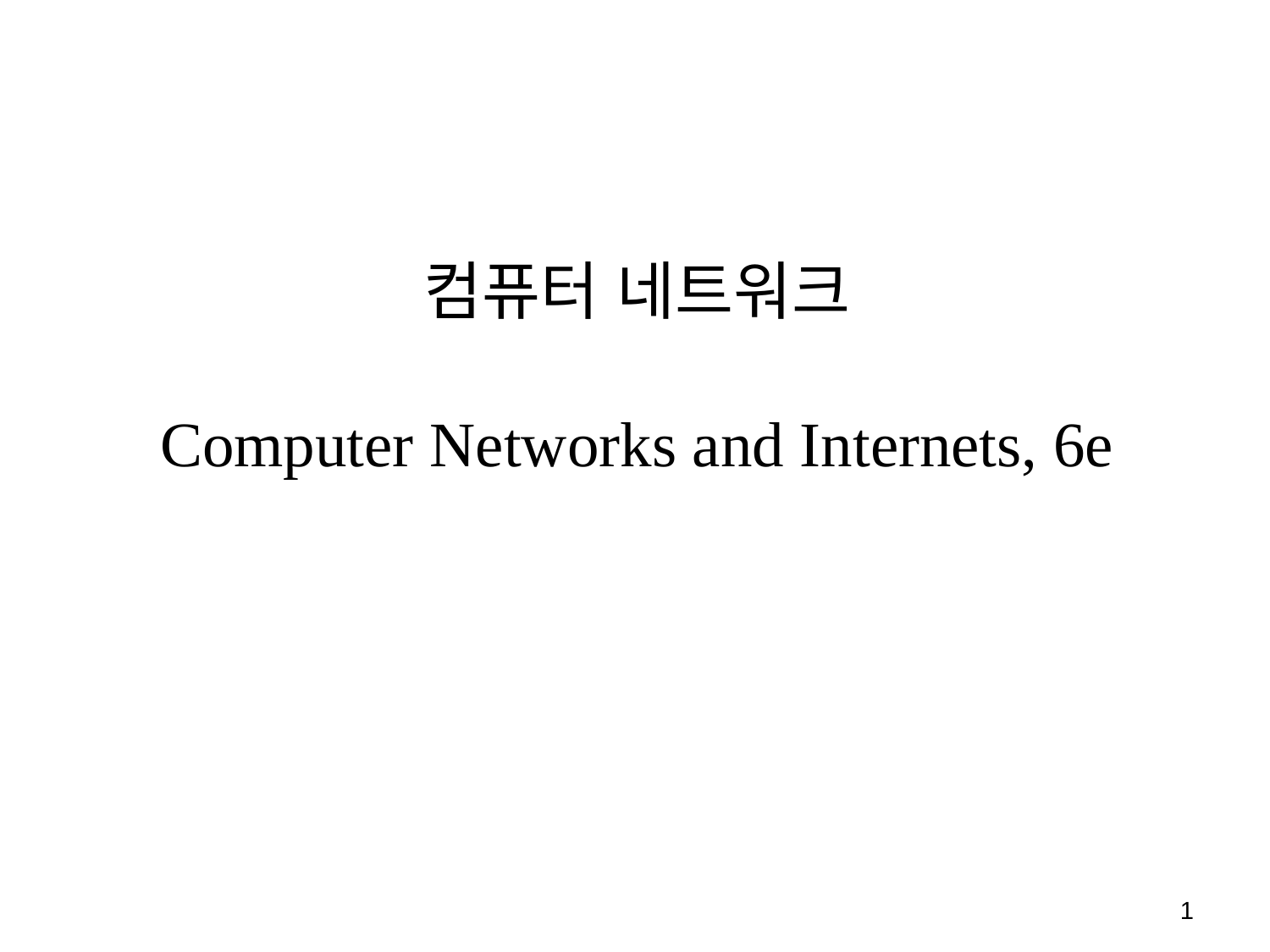

# 컴퓨터 네트워크 Computer Networks and Internets, 6e

1